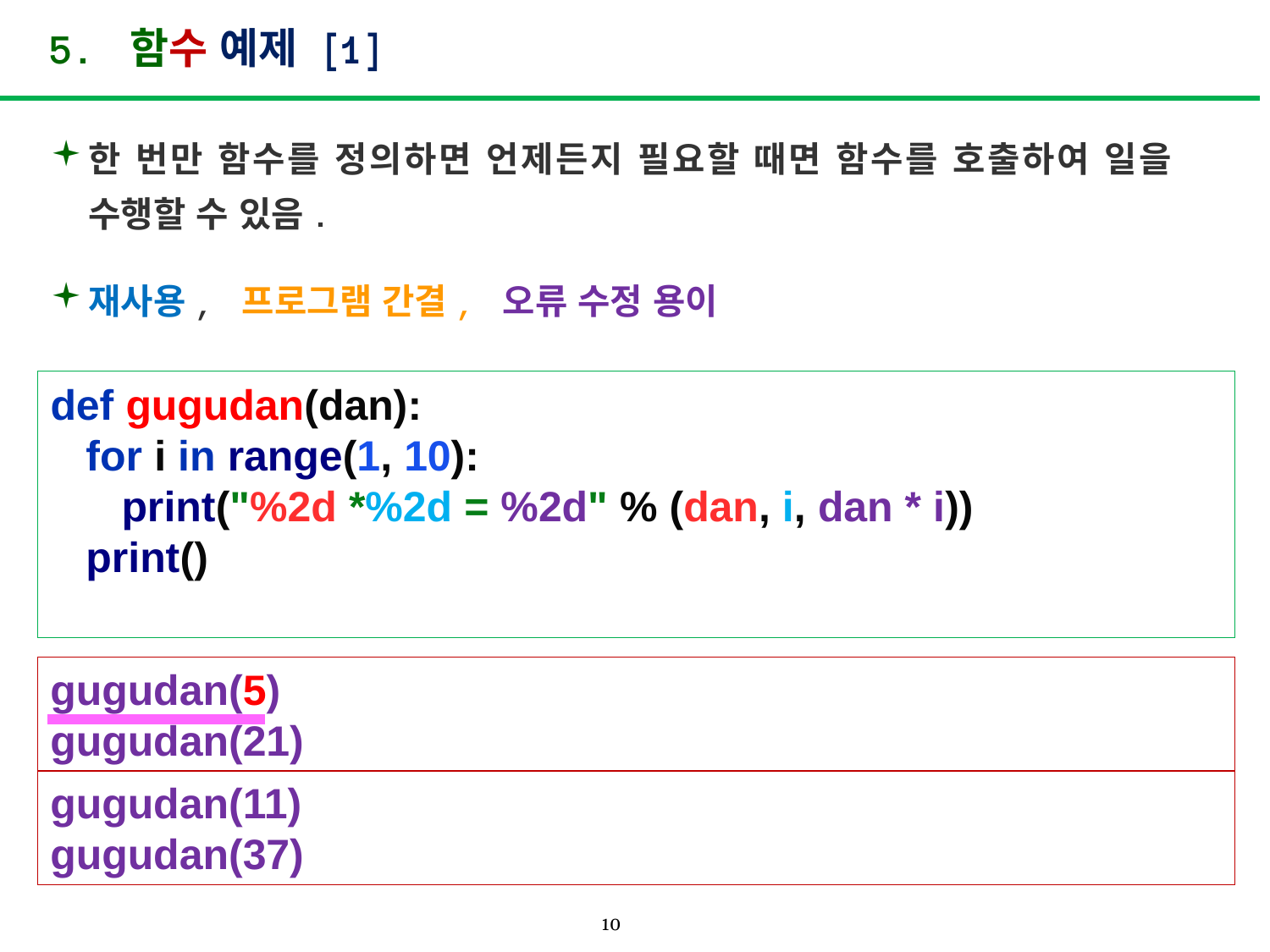

# 5. 함수 예제 [1]
한 번만 함수를 정의하면 언제든지 필요할 때면 함수를 호출하여 일을 수행할 수 있음.
재사용, 프로그램 간결, 오류 수정 용이
def gugudan(dan):
   for i in range(1, 10):
      print("%2d *%2d = %2d" % (dan, i, dan * i))
   print()

gugudan(5)
gugudan(21)
gugudan(11)
gugudan(37)
10